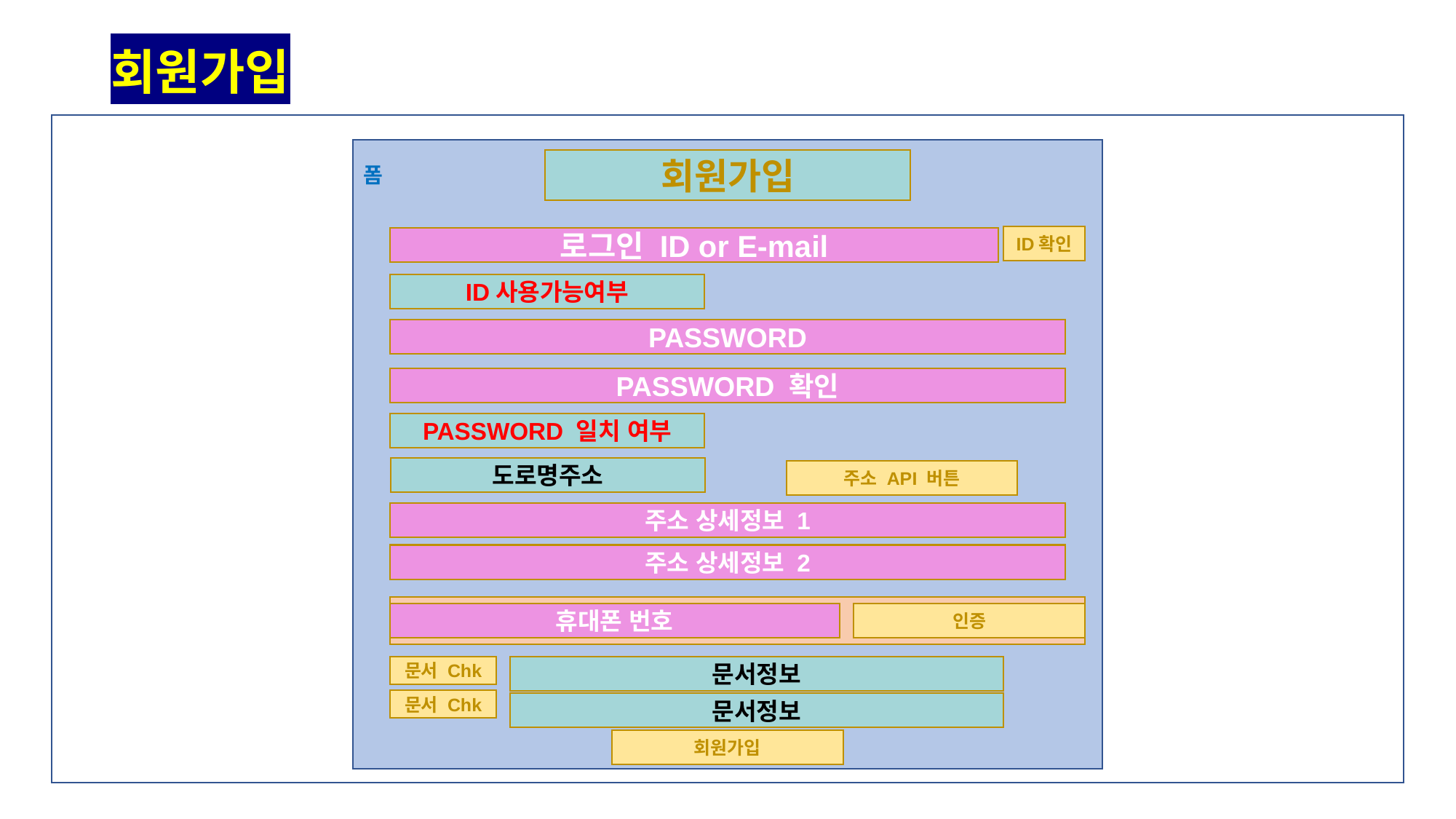

회원가입

폼

회원가입
ID확인
로그인 ID or E-mail
ID사용가능여부
PASSWORD
PASSWORD 확인
PASSWORD 일치 여부
도로명주소
주소 API 버튼
주소 상세정보 1
주소 상세정보 2

인증
휴대폰 번호
문서 Chk
문서정보
문서 Chk
문서정보
회원가입